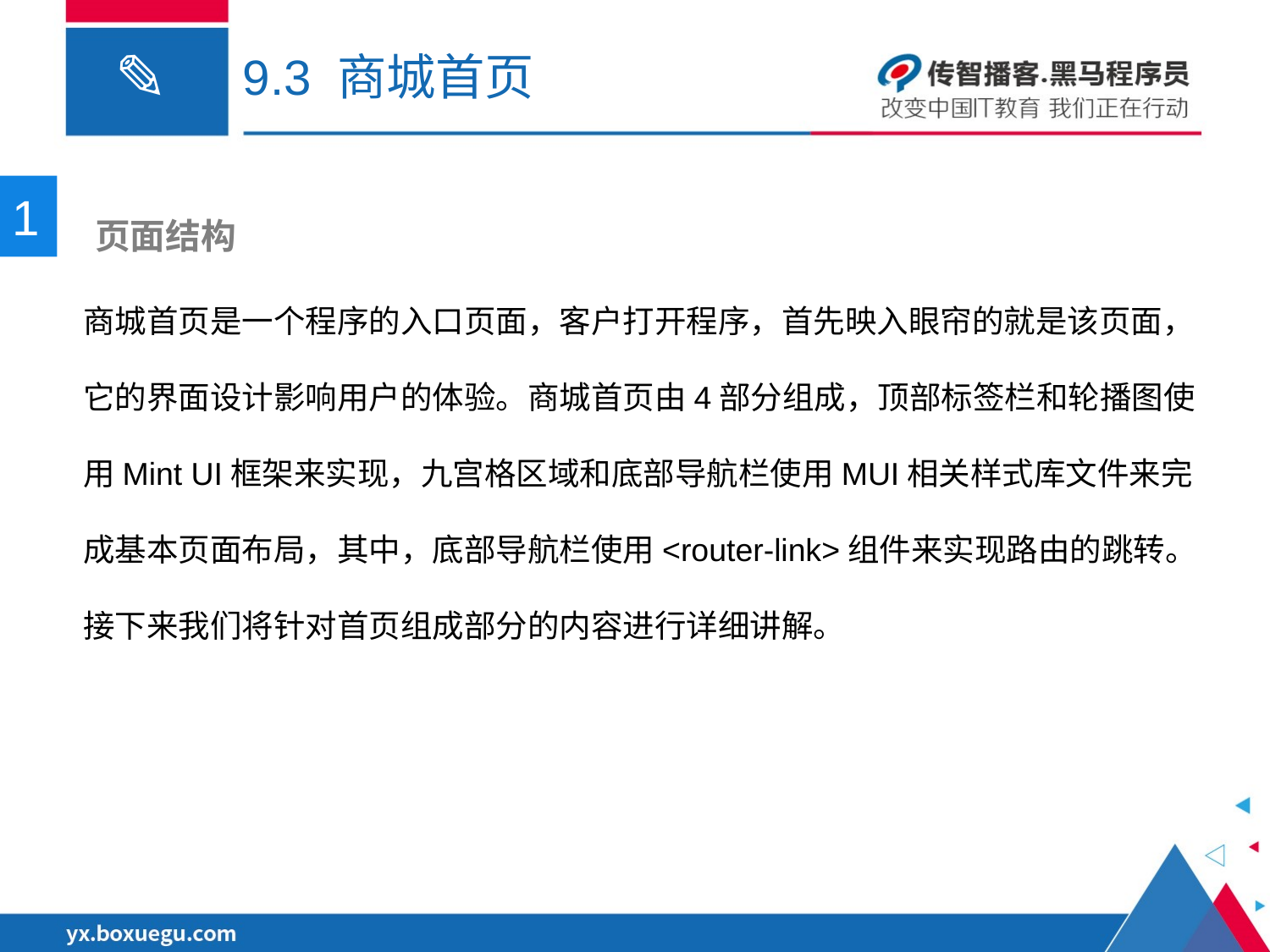

# 9.3 商城首页

1
  页面结构
商城首页是一个程序的入口页面，客户打开程序，首先映入眼帘的就是该页面，它的界面设计影响用户的体验。商城首页由4部分组成，顶部标签栏和轮播图使用Mint UI框架来实现，九宫格区域和底部导航栏使用MUI相关样式库文件来完成基本页面布局，其中，底部导航栏使用<router-link>组件来实现路由的跳转。接下来我们将针对首页组成部分的内容进行详细讲解。